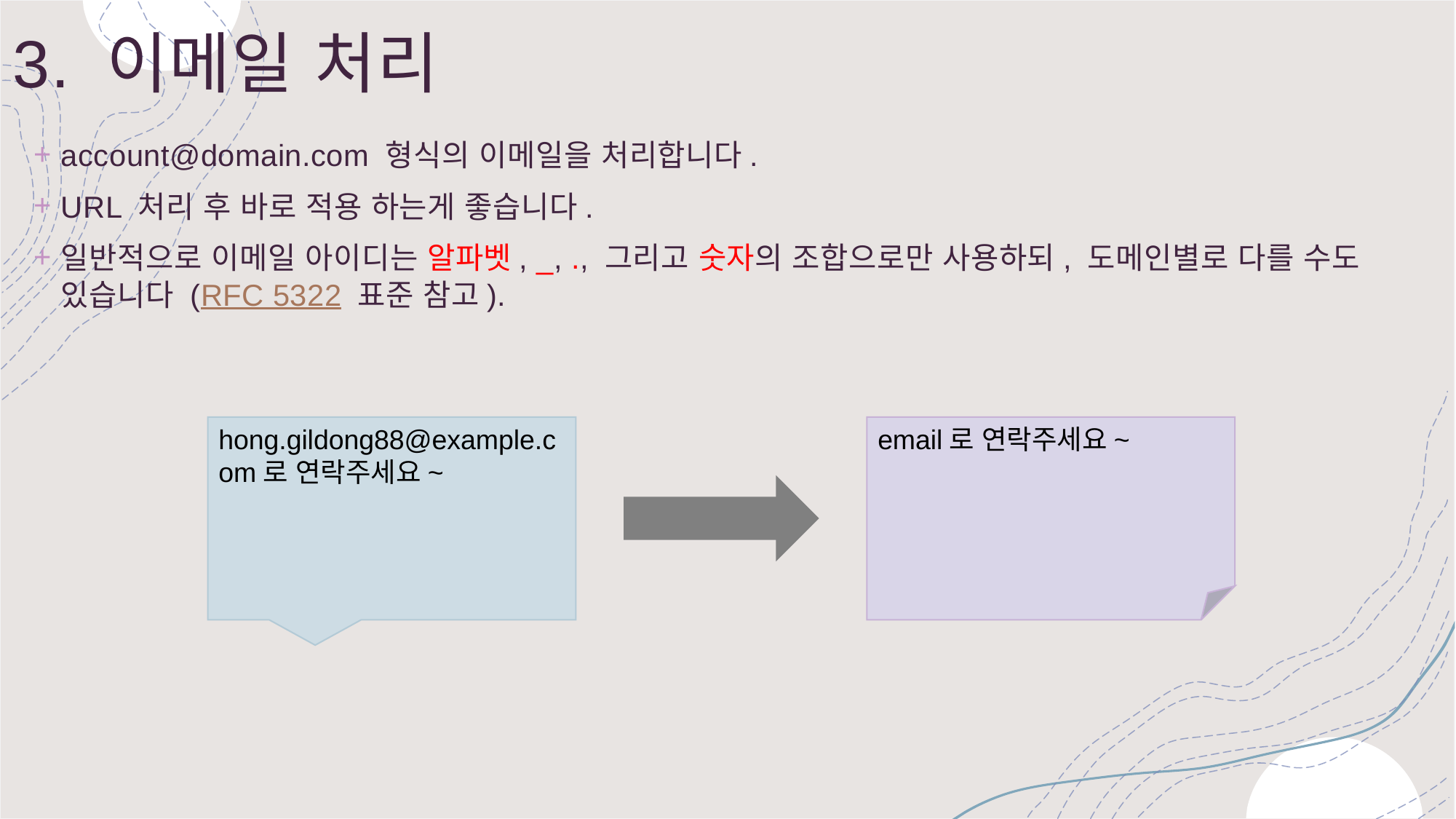

# 3. 이메일 처리
account@domain.com 형식의 이메일을 처리합니다.
URL 처리 후 바로 적용 하는게 좋습니다.
일반적으로 이메일 아이디는 알파벳, _, ., 그리고 숫자의 조합으로만 사용하되, 도메인별로 다를 수도 있습니다 (RFC 5322 표준 참고).
email로 연락주세요~
hong.gildong88@example.com로 연락주세요~